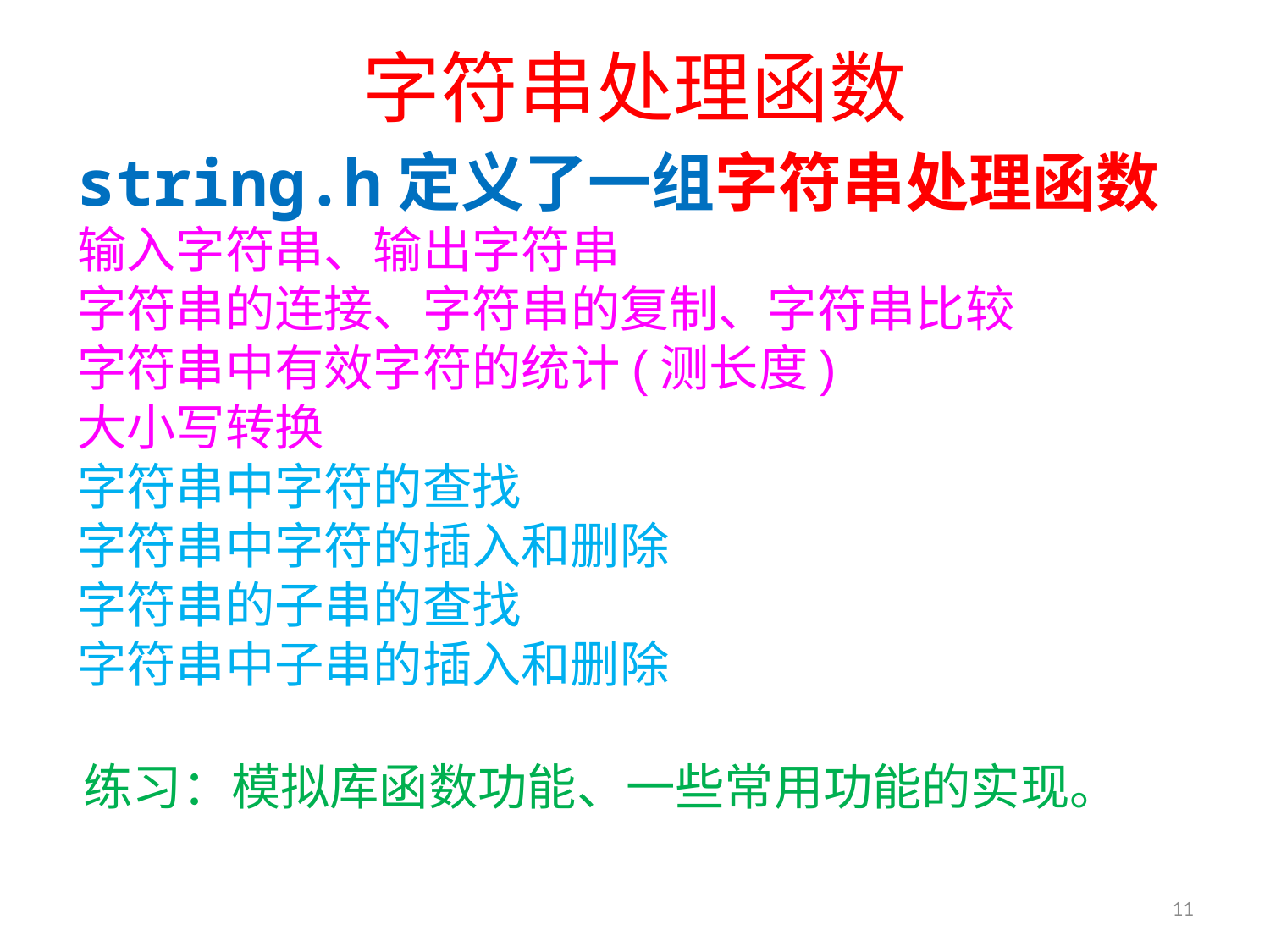

# 字符串处理函数
string.h定义了一组字符串处理函数
输入字符串、输出字符串
字符串的连接、字符串的复制、字符串比较
字符串中有效字符的统计(测长度)
大小写转换
字符串中字符的查找
字符串中字符的插入和删除
字符串的子串的查找
字符串中子串的插入和删除
练习：模拟库函数功能、一些常用功能的实现。
11